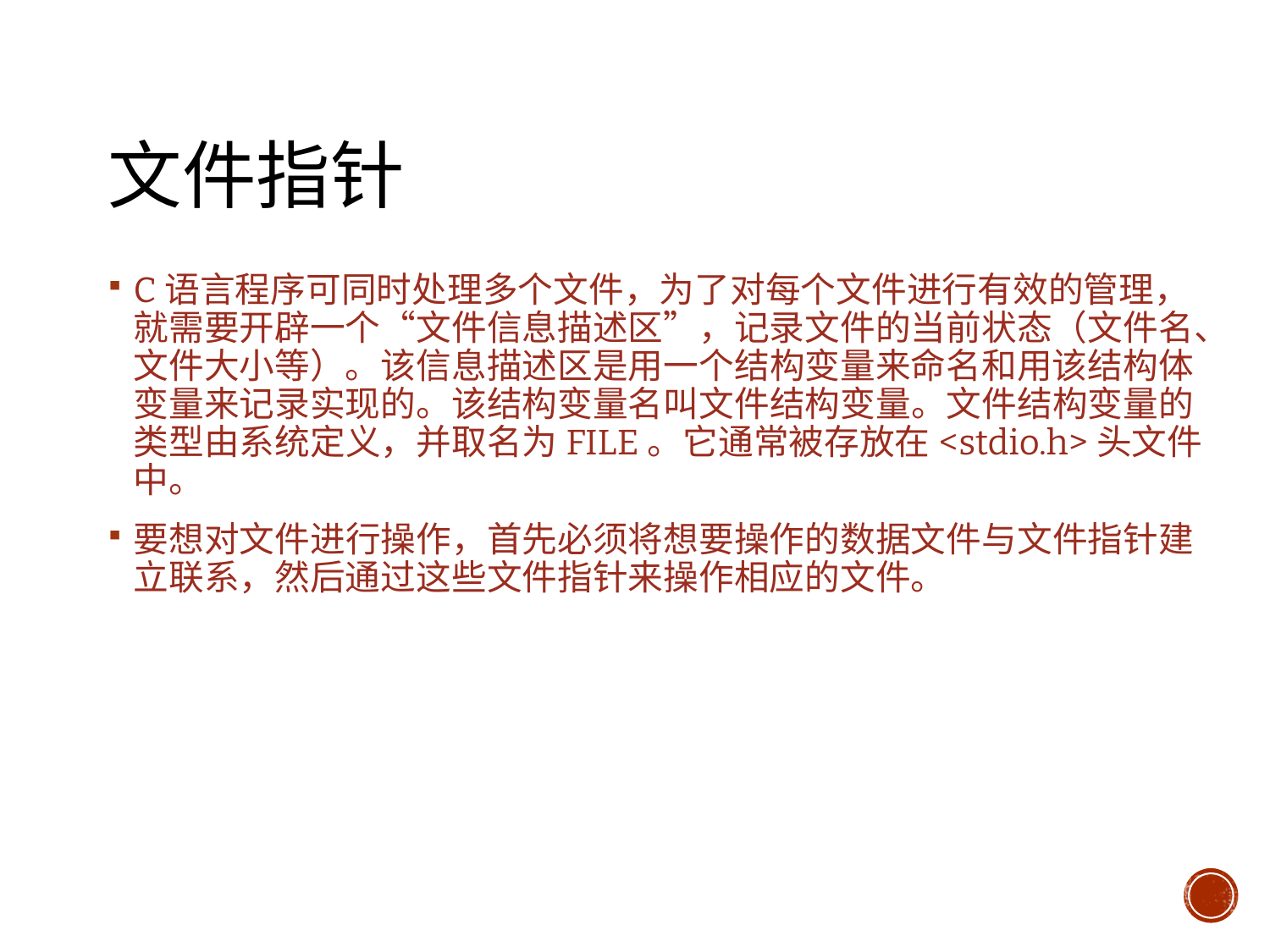

# 文件指针
C语言程序可同时处理多个文件，为了对每个文件进行有效的管理，就需要开辟一个“文件信息描述区”，记录文件的当前状态（文件名、文件大小等）。该信息描述区是用一个结构变量来命名和用该结构体变量来记录实现的。该结构变量名叫文件结构变量。文件结构变量的类型由系统定义，并取名为FILE。它通常被存放在<stdio.h>头文件中。
要想对文件进行操作，首先必须将想要操作的数据文件与文件指针建立联系，然后通过这些文件指针来操作相应的文件。